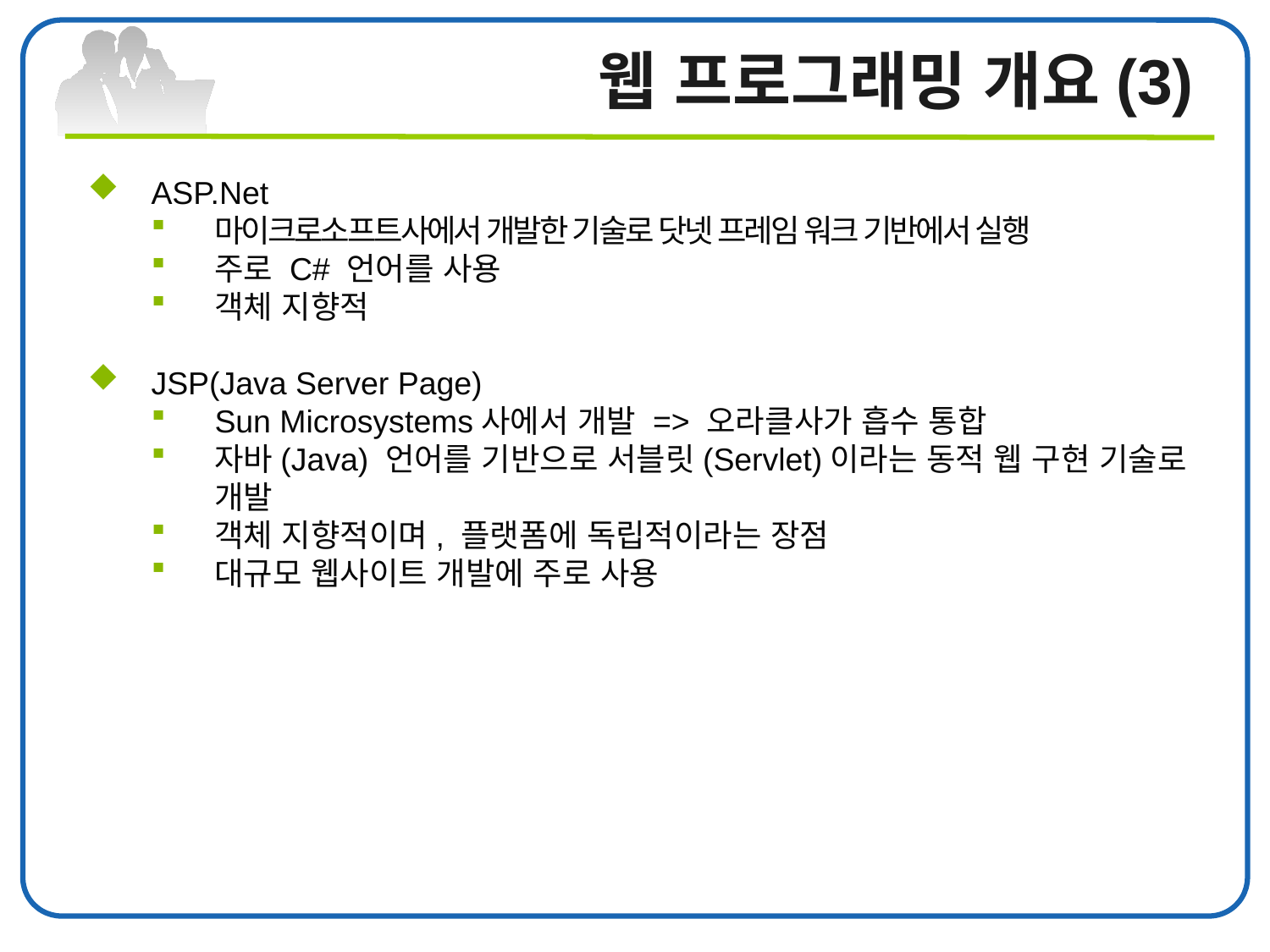

# 웹 프로그래밍 개요(3)
ASP.Net
마이크로소프트사에서 개발한 기술로 닷넷 프레임 워크 기반에서 실행
주로 C# 언어를 사용
객체 지향적

JSP(Java Server Page)
Sun Microsystems사에서 개발 => 오라클사가 흡수 통합
자바(Java) 언어를 기반으로 서블릿(Servlet)이라는 동적 웹 구현 기술로 개발
객체 지향적이며, 플랫폼에 독립적이라는 장점
대규모 웹사이트 개발에 주로 사용